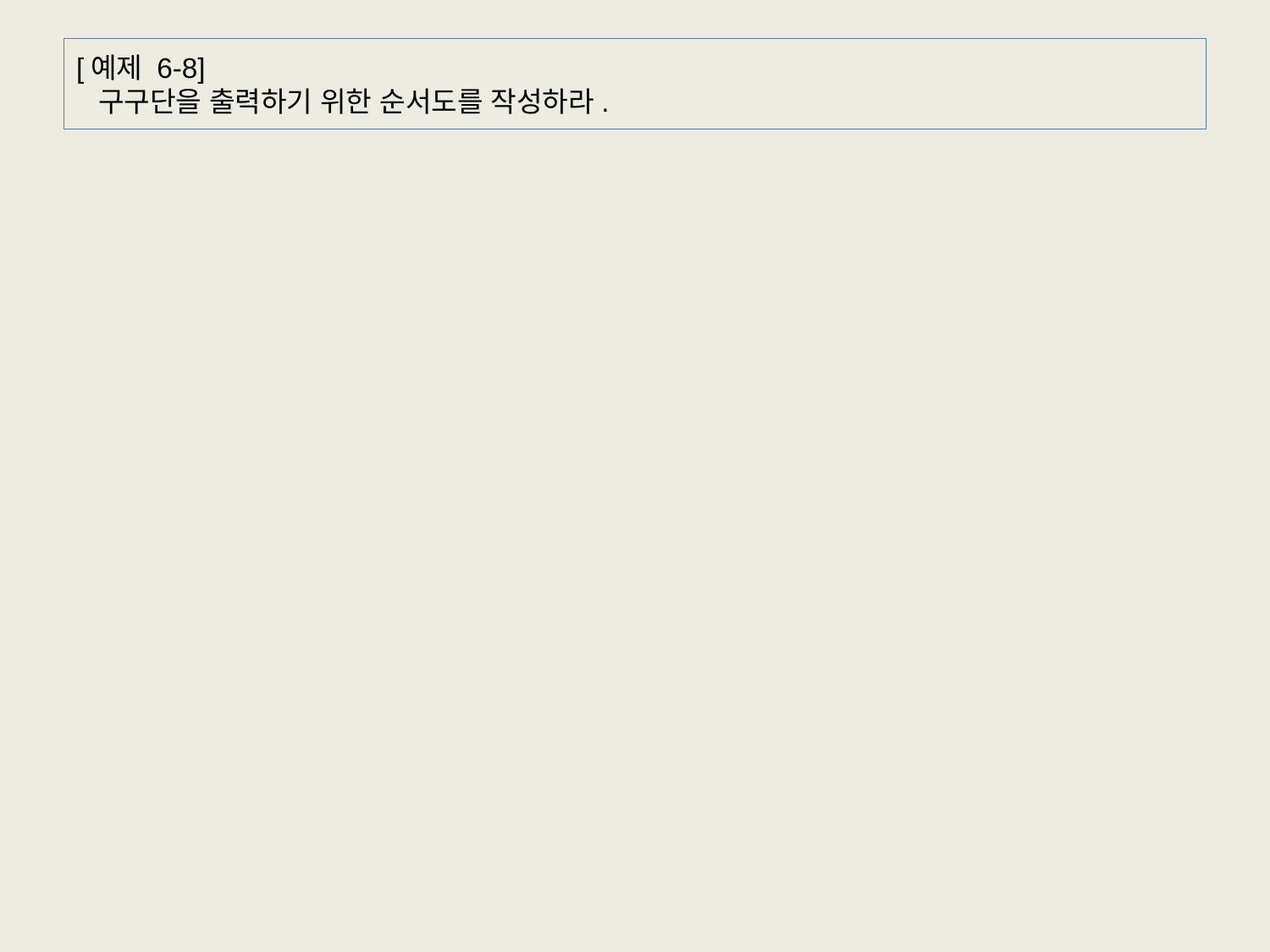

# [예제 6-8]   구구단을 출력하기 위한 순서도를 작성하라.